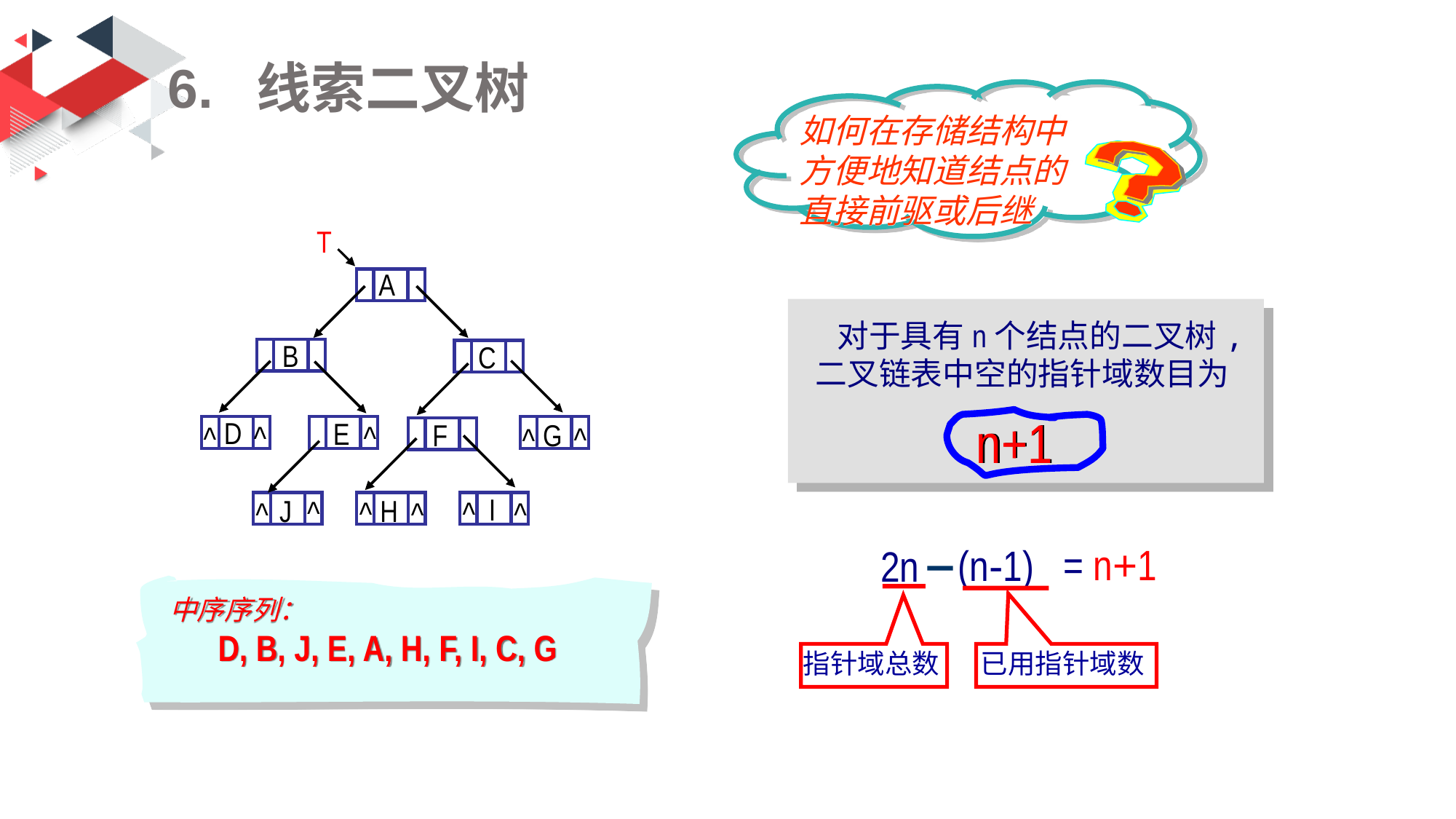

# 6.  线索二叉树

如何在存储结构中
方便地知道结点的
直接前驱或后继

T

A

B
C

D
E
G
F
^
^
^
^
^

I
J
H
^
^
^
^
^
^

  对于具有n个结点的二叉树,二叉链表中空的指针域数目为
n+1

= n+1
(n-1)
2n

指针域总数

已用指针域数

中序序列：
      D, B, J, E, A, H, F, I, C, G